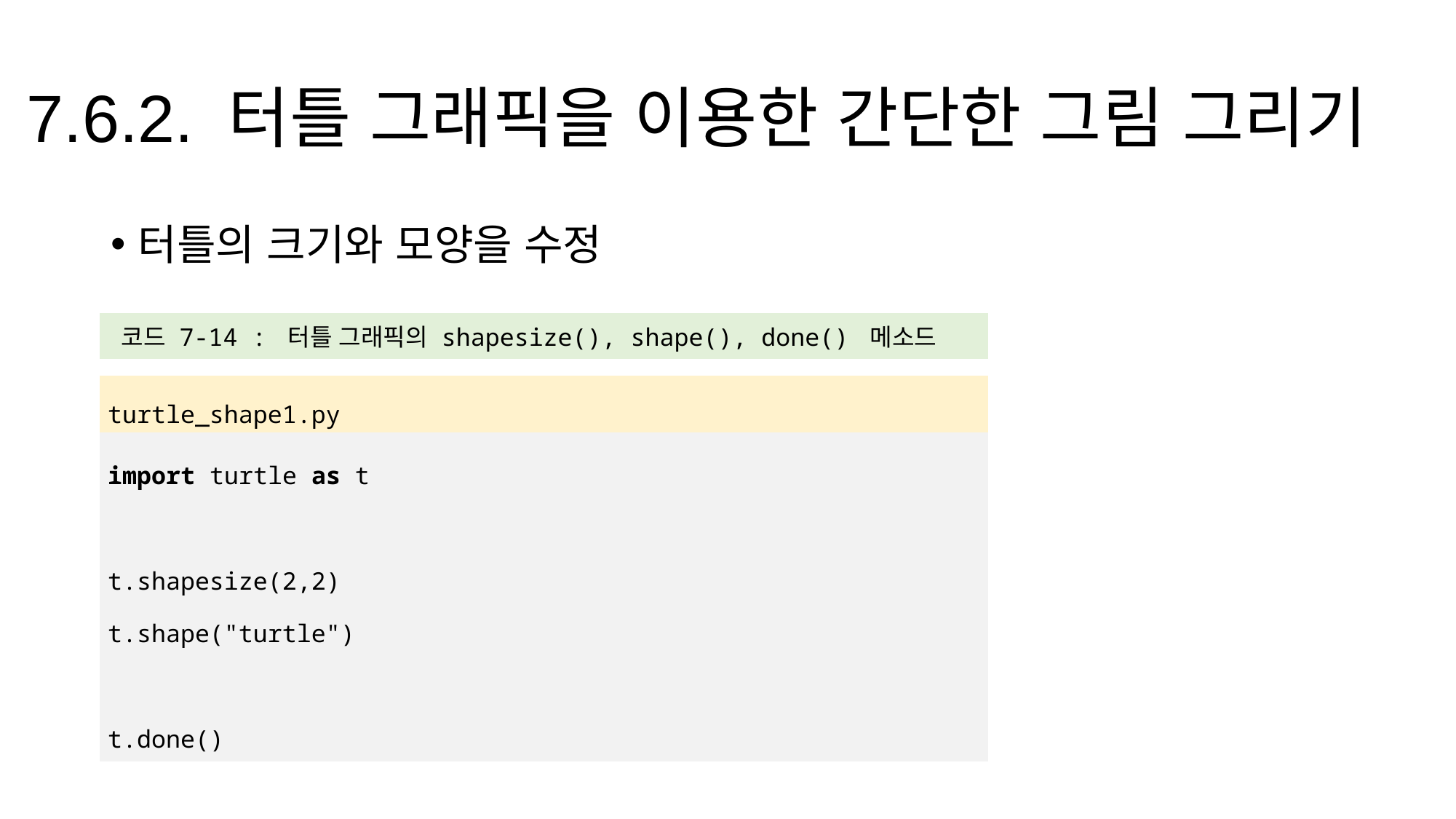

# 7.6.2. 터틀 그래픽을 이용한 간단한 그림 그리기
터틀의 크기와 모양을 수정
| 코드 7-14 : 터틀 그래픽의 shapesize(), shape(), done() 메소드 |
| --- |
|  |
| turtle\_shape1.py |
| import turtle as t t.shapesize(2,2) t.shape("turtle") t.done() |